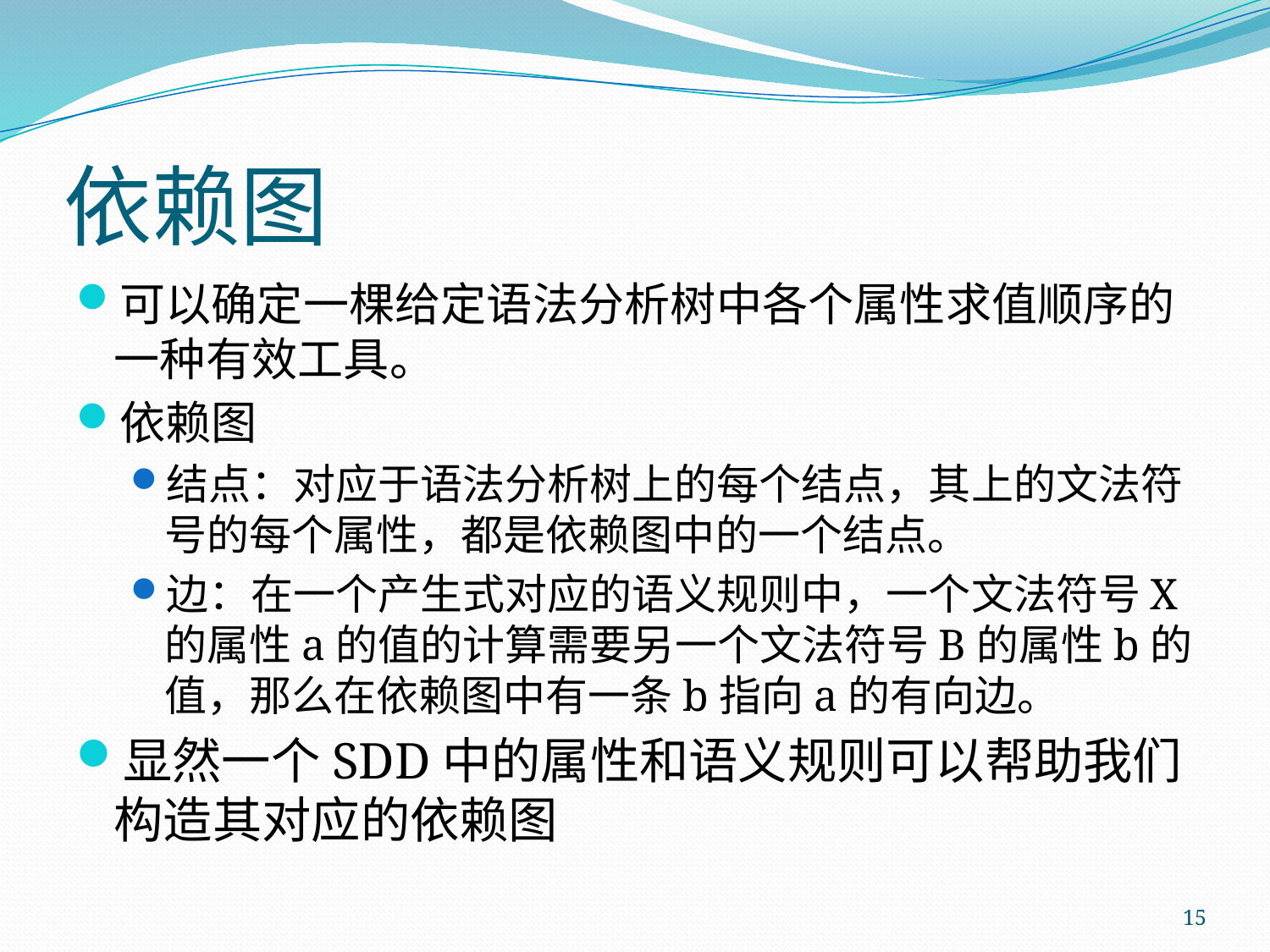

# 依赖图
可以确定一棵给定语法分析树中各个属性求值顺序的一种有效工具。
依赖图
结点：对应于语法分析树上的每个结点，其上的文法符号的每个属性，都是依赖图中的一个结点。
边：在一个产生式对应的语义规则中，一个文法符号X的属性a的值的计算需要另一个文法符号B的属性b的值，那么在依赖图中有一条b指向a的有向边。
显然一个SDD中的属性和语义规则可以帮助我们构造其对应的依赖图

15